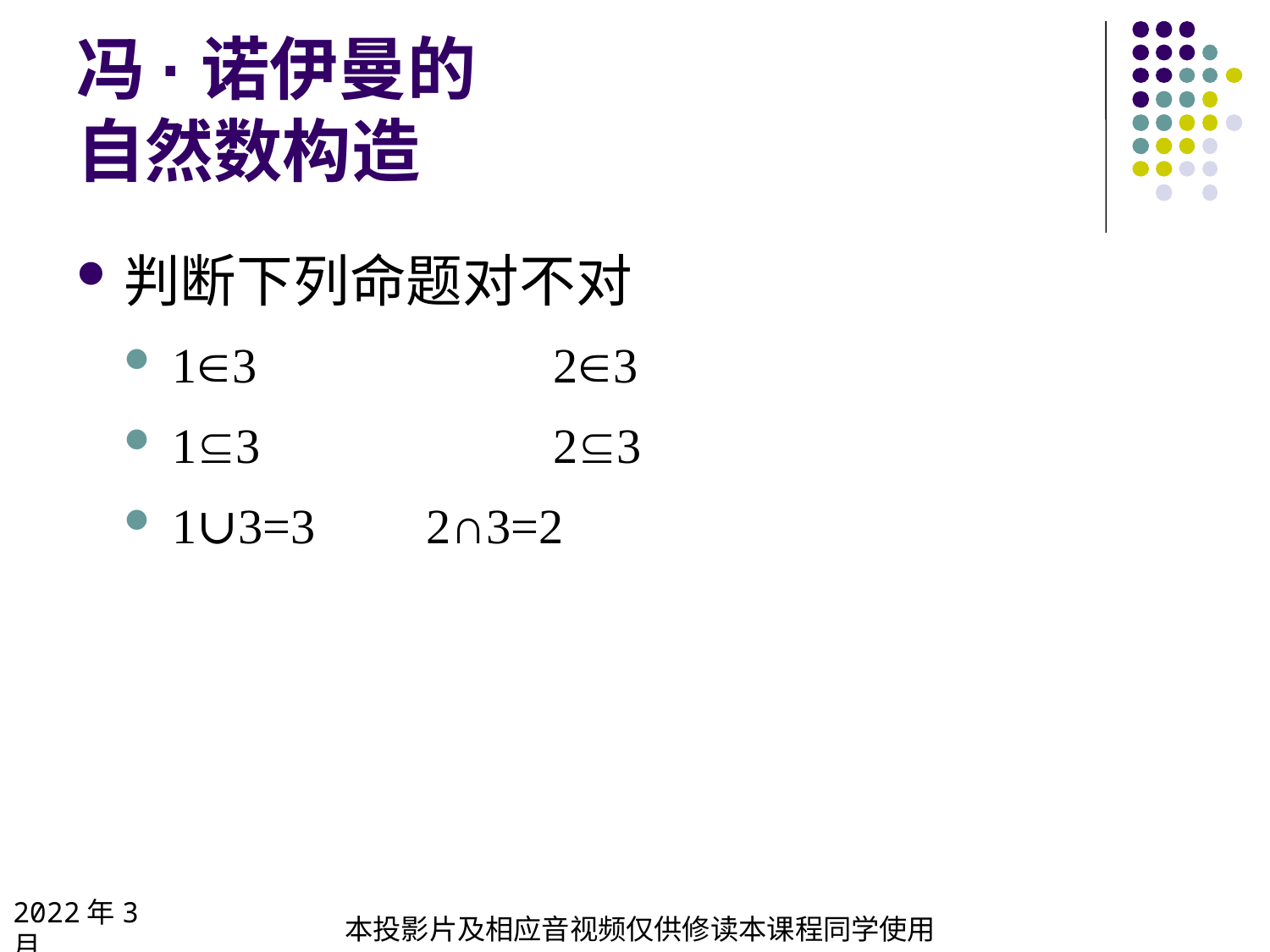

# 冯·诺伊曼的 自然数构造
判断下列命题对不对
1∈3     		2∈3
1⊆3     		2⊆3
1∪3=3    	2∩3=2

2022年3月
本投影片及相应音视频仅供修读本课程同学使用
11